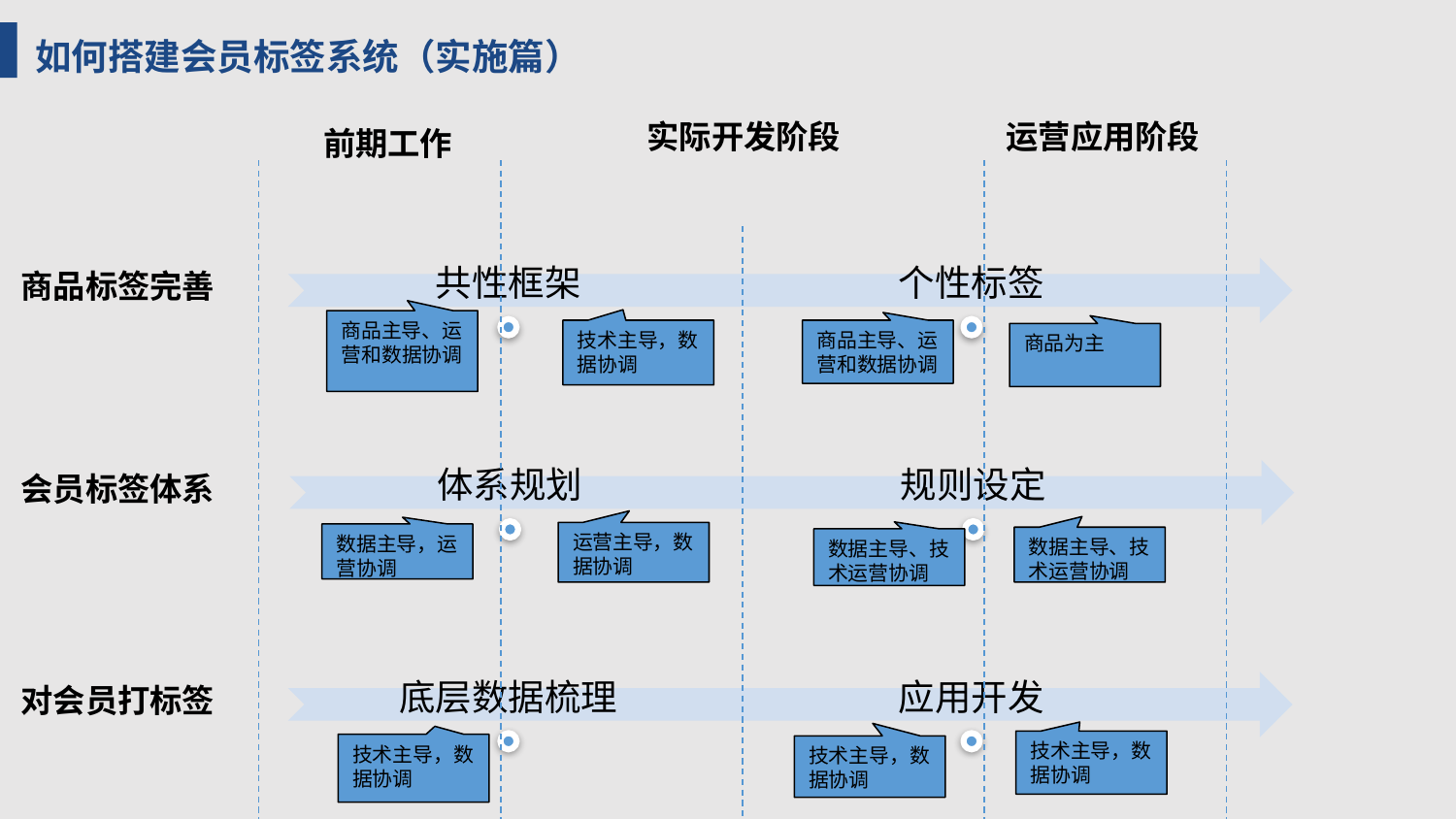

如何搭建会员标签系统（实施篇）
实际开发阶段
运营应用阶段
前期工作
共性框架
个性标签
商品标签完善
商品主导、运营和数据协调
技术主导，数据协调
商品主导、运营和数据协调
商品为主
体系规划
规则设定
会员标签体系
运营主导，数据协调
数据主导，运营协调
数据主导、技术运营协调
数据主导、技术运营协调
底层数据梳理
应用开发
对会员打标签
技术主导，数据协调
技术主导，数据协调
技术主导，数据协调